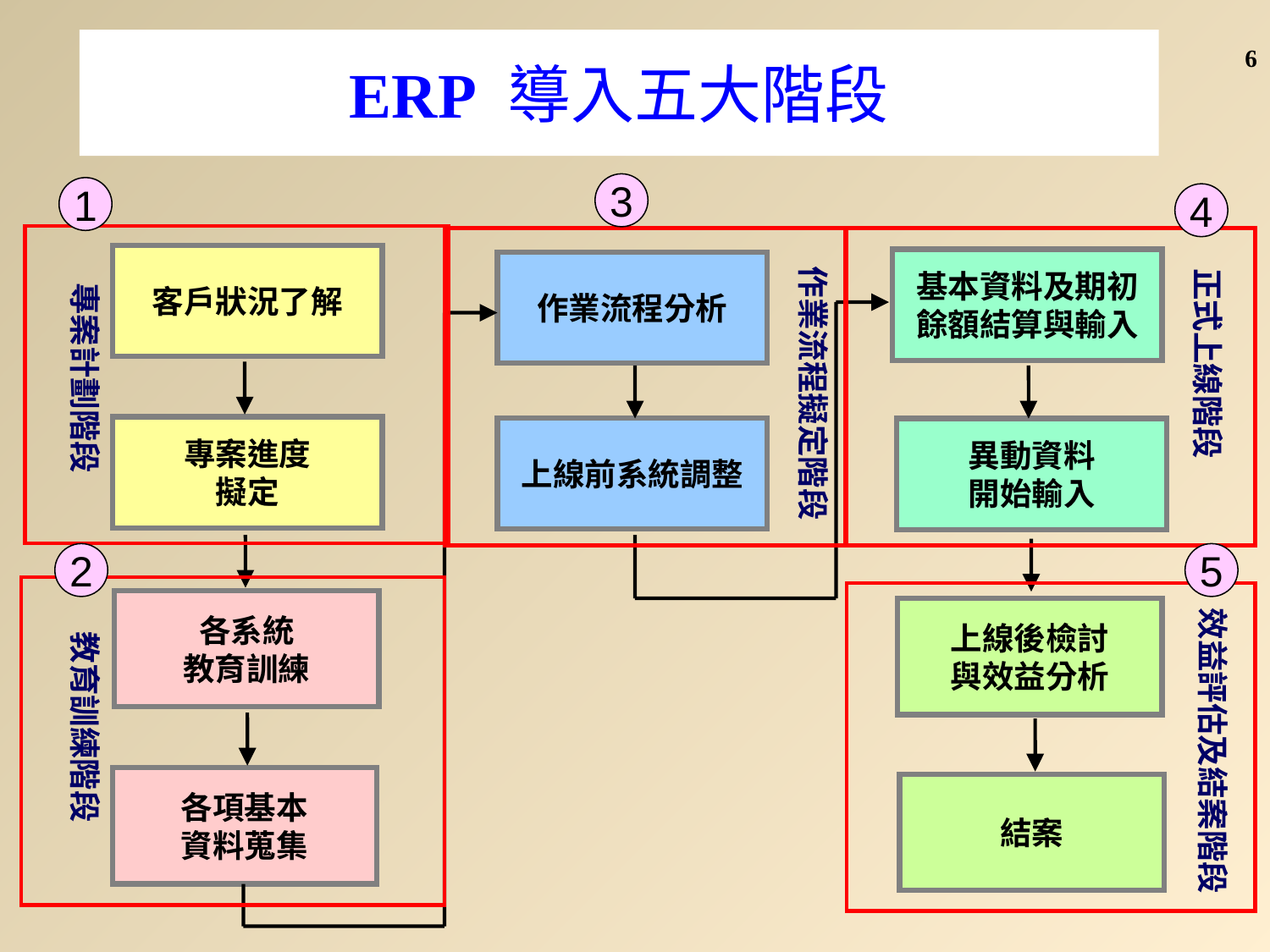

# ERP 導入五大階段
3
1
4

客戶狀況了解
基本資料及期初
餘額結算與輸入
作業流程分析
作業流程擬定階段
正式上線階段
專案計劃階段

專案進度
擬定
上線前系統調整
異動資料
開始輸入

2
5

各系統
教育訓練
效益評估及結案階段

上線後檢討
與效益分析
教育訓練階段

各項基本
資料蒐集
結案